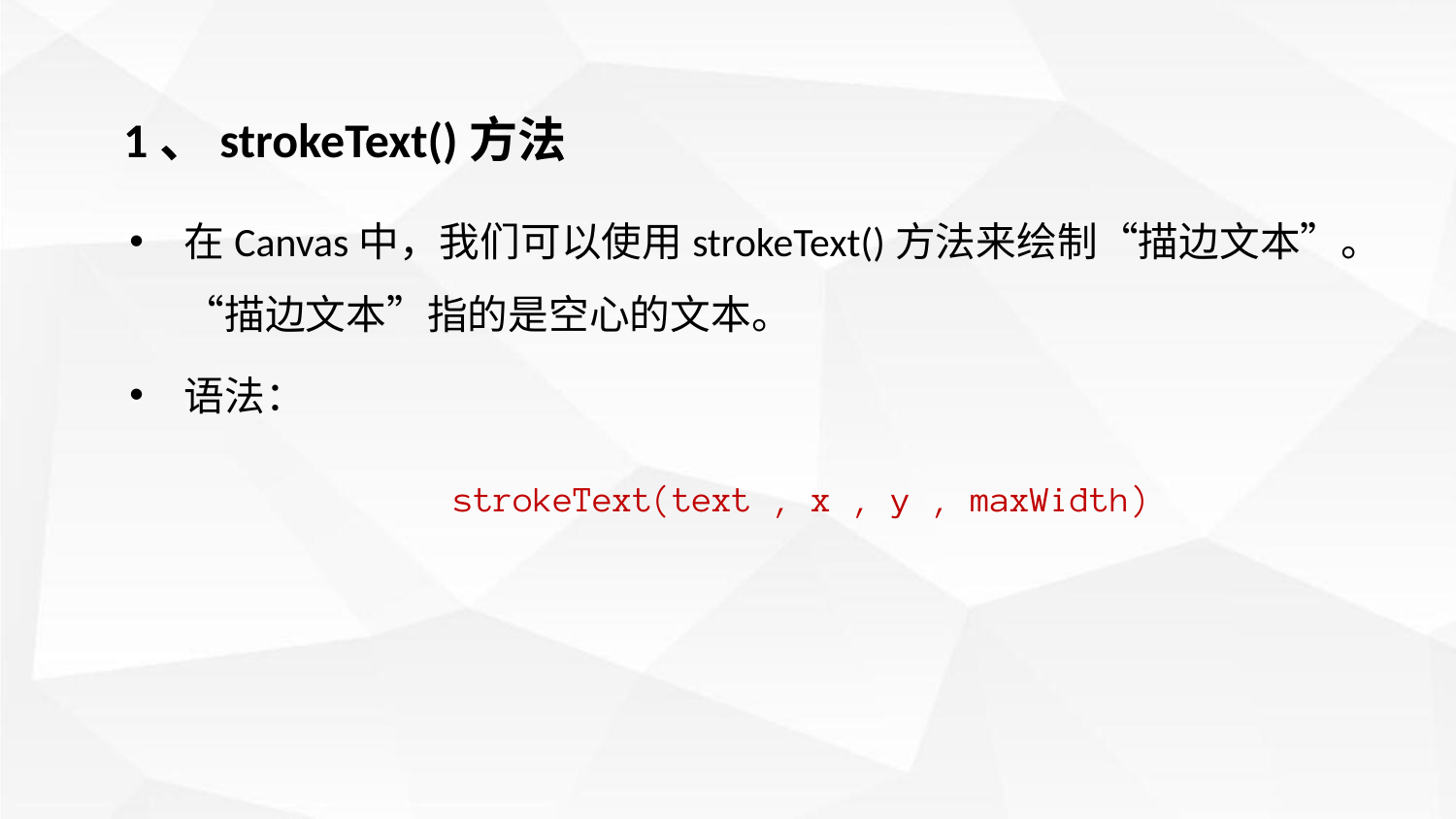

1、strokeText()方法
在Canvas中，我们可以使用strokeText()方法来绘制“描边文本”。“描边文本”指的是空心的文本。
语法：
strokeText(text , x , y , maxWidth)